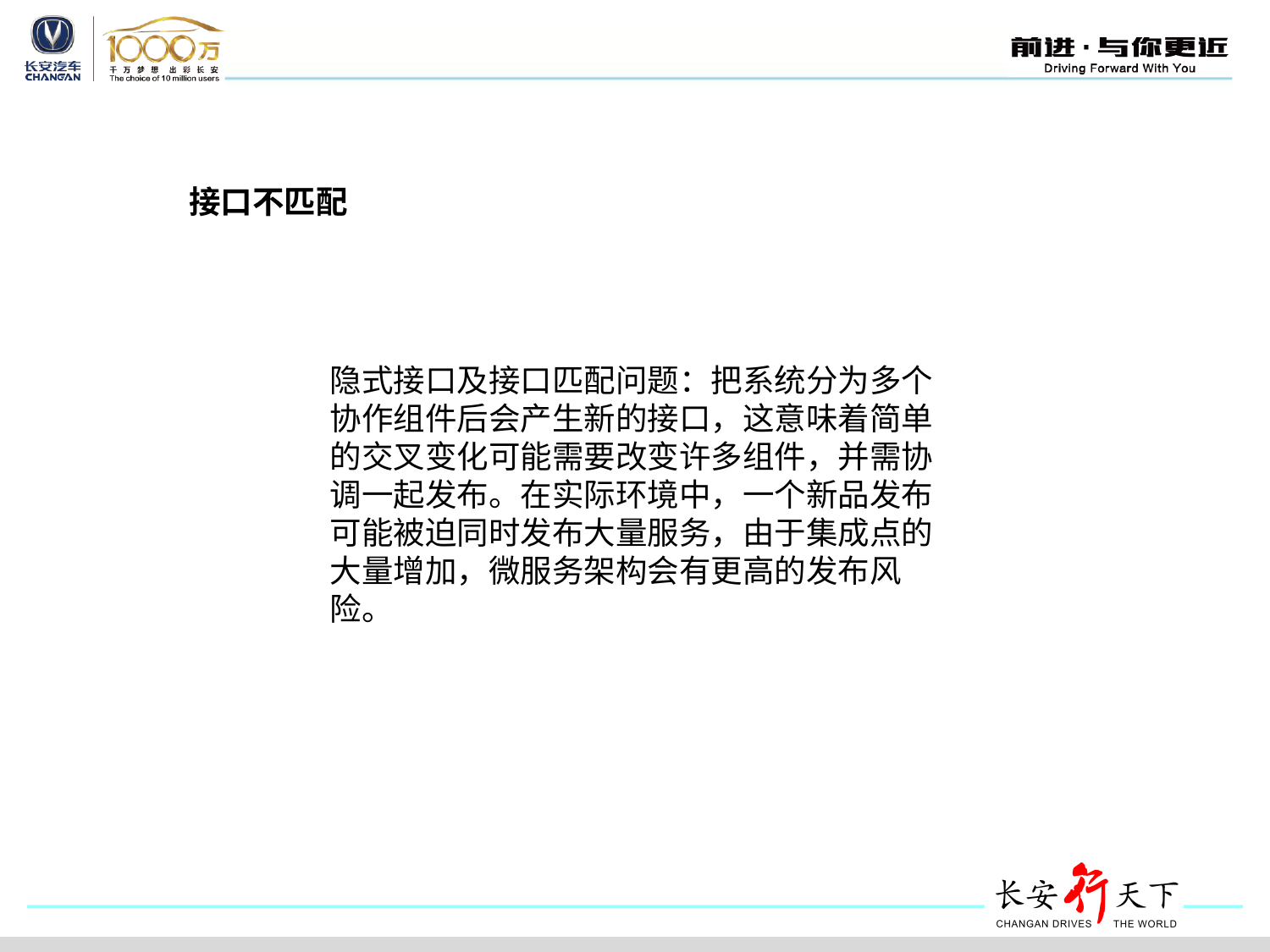

接口不匹配
隐式接口及接口匹配问题：把系统分为多个协作组件后会产生新的接口，这意味着简单的交叉变化可能需要改变许多组件，并需协调一起发布。在实际环境中，一个新品发布可能被迫同时发布大量服务，由于集成点的大量增加，微服务架构会有更高的发布风险。